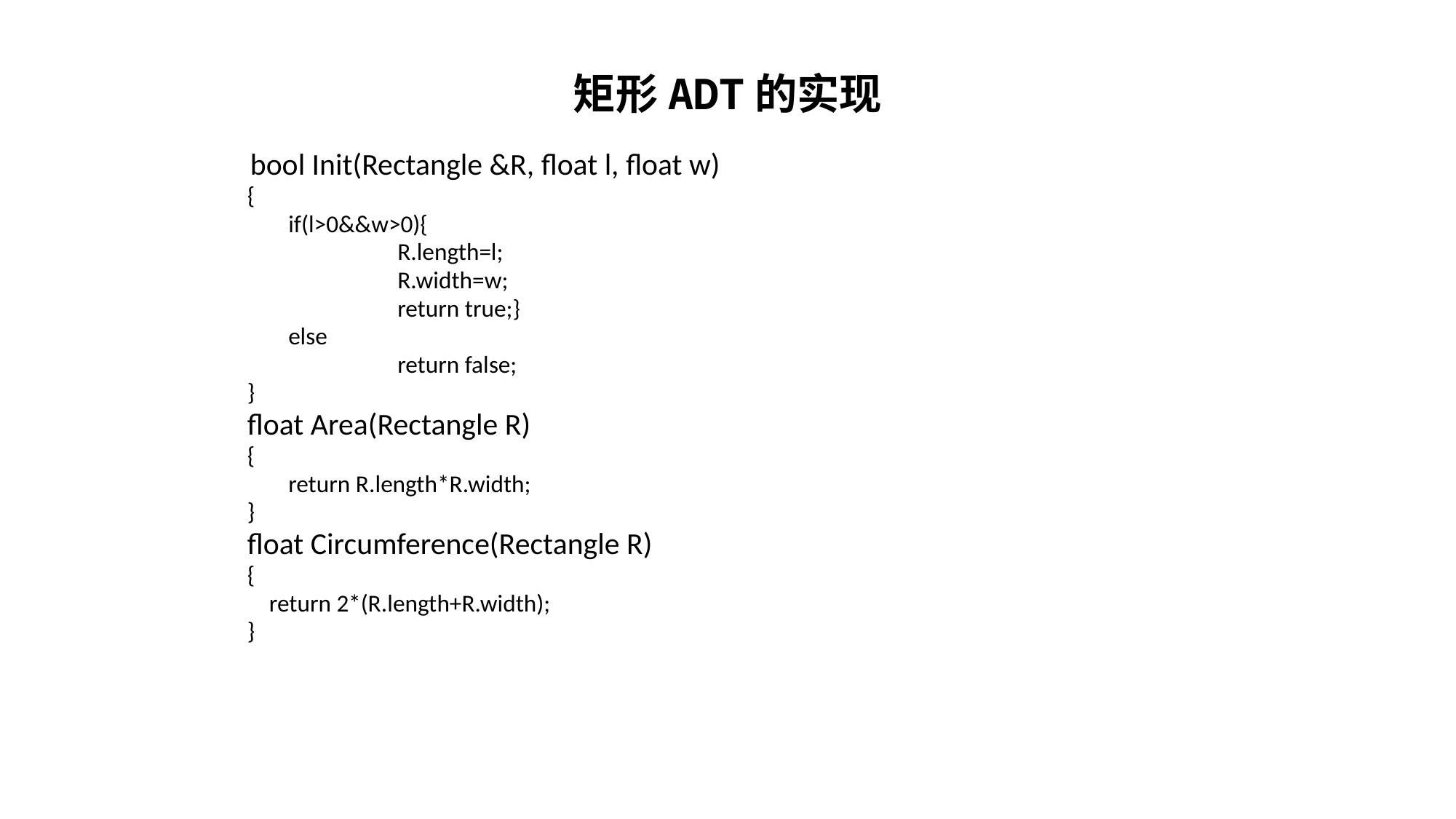

矩形ADT的实现

 bool Init(Rectangle &R, float l, float w)
{
	if(l>0&&w>0){
		R.length=l;
		R.width=w;
		return true;}
	else
		return false;
}
float Area(Rectangle R)
{
	return R.length*R.width;
}
float Circumference(Rectangle R)
{
    return 2*(R.length+R.width);
}